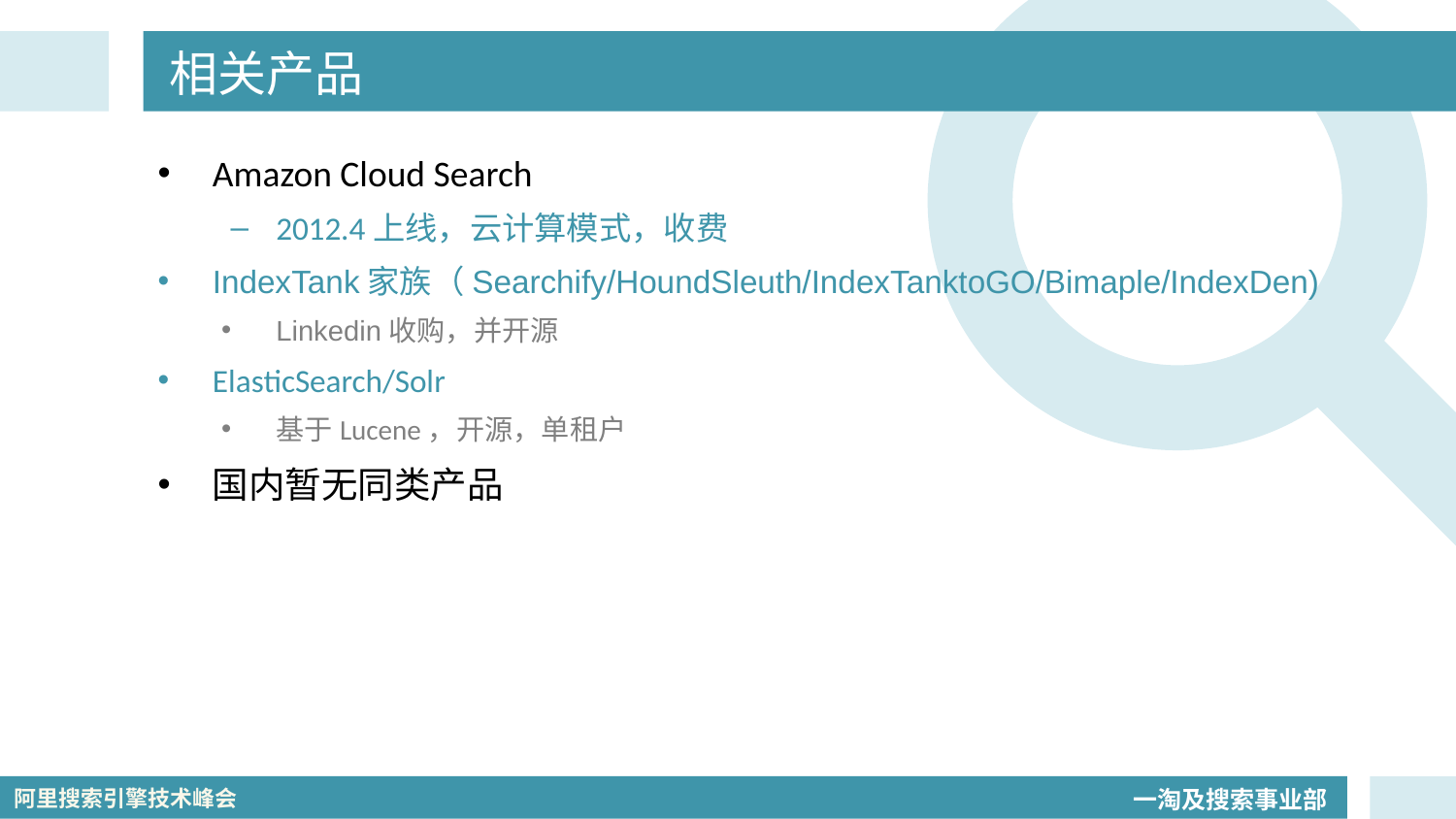

# 相关产品
Amazon Cloud Search
2012.4上线，云计算模式，收费
IndexTank家族（Searchify/HoundSleuth/IndexTanktoGO/Bimaple/IndexDen)
Linkedin收购，并开源
ElasticSearch/Solr
基于Lucene，开源，单租户
国内暂无同类产品